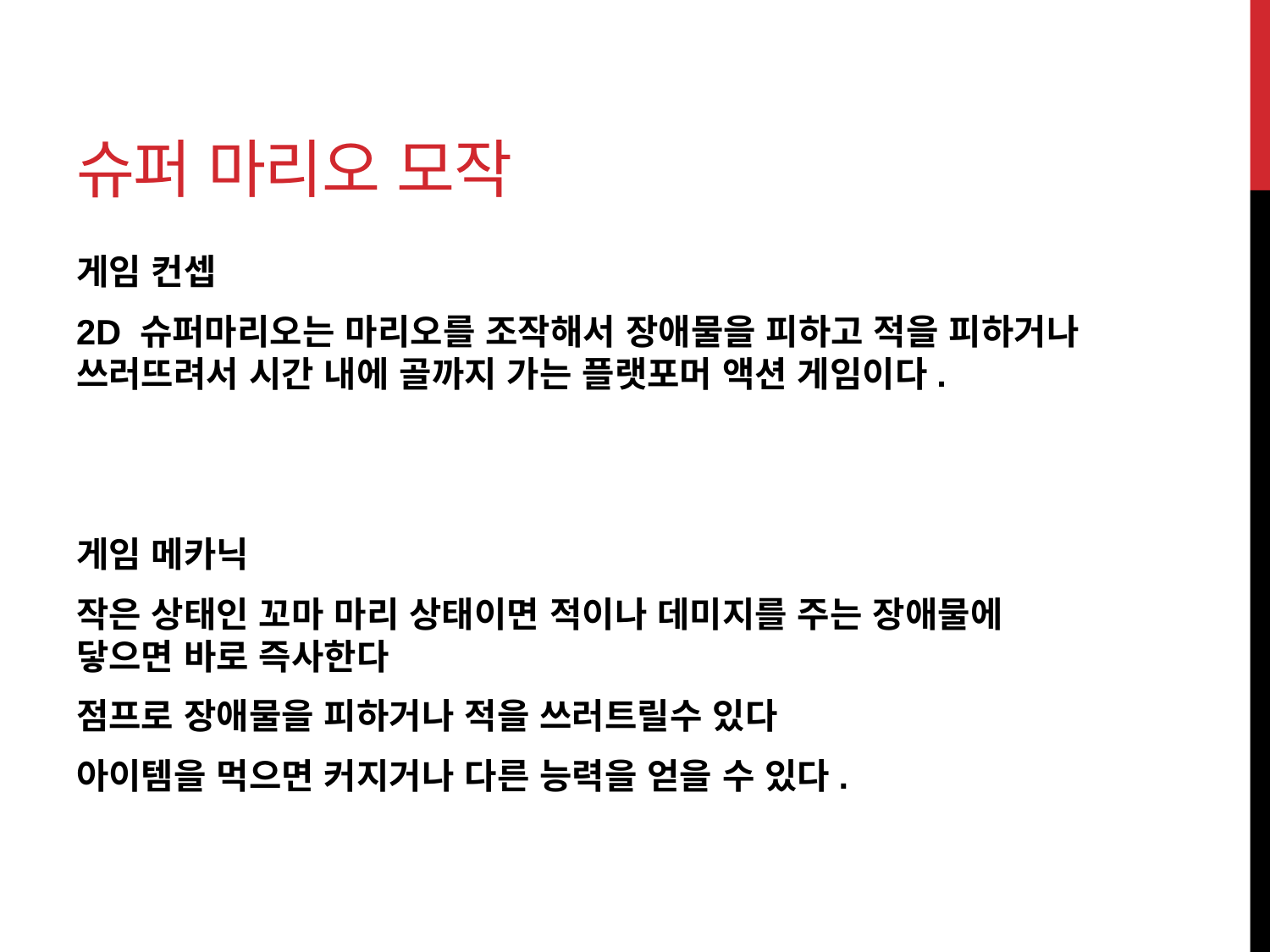

# 슈퍼 마리오 모작
게임 컨셉
2D 슈퍼마리오는 마리오를 조작해서 장애물을 피하고 적을 피하거나 쓰러뜨려서 시간 내에 골까지 가는 플랫포머 액션 게임이다.

게임 메카닉
작은 상태인 꼬마 마리 상태이면 적이나 데미지를 주는 장애물에 닿으면 바로 즉사한다
점프로 장애물을 피하거나 적을 쓰러트릴수 있다
아이템을 먹으면 커지거나 다른 능력을 얻을 수 있다.